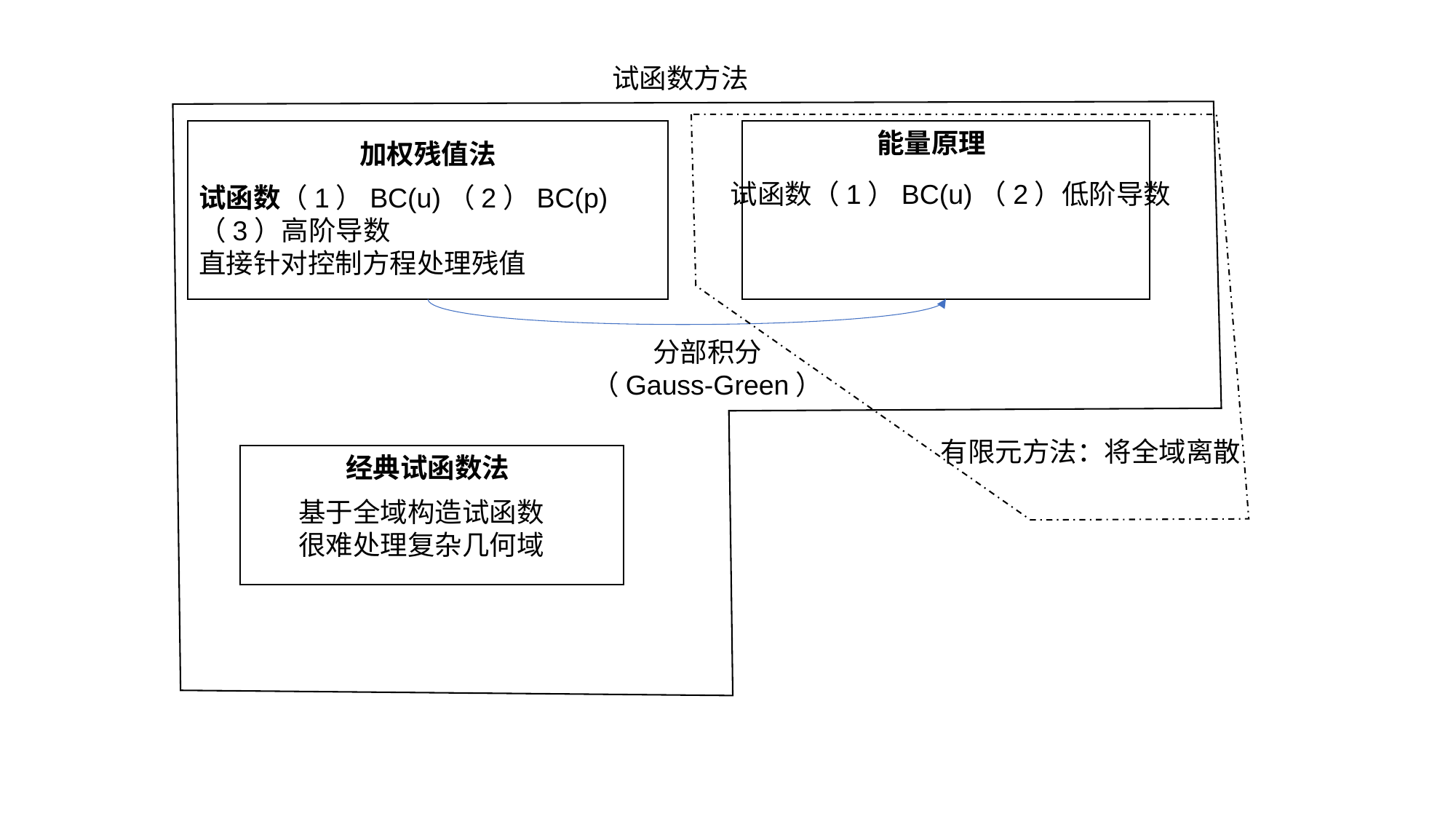

试函数方法

能量原理
加权残值法
试函数（1）BC(u)（2）低阶导数
试函数（1）BC(u)（2）BC(p)（3）高阶导数
直接针对控制方程处理残值
分部积分
（Gauss-Green）
有限元方法：将全域离散

经典试函数法
基于全域构造试函数
很难处理复杂几何域